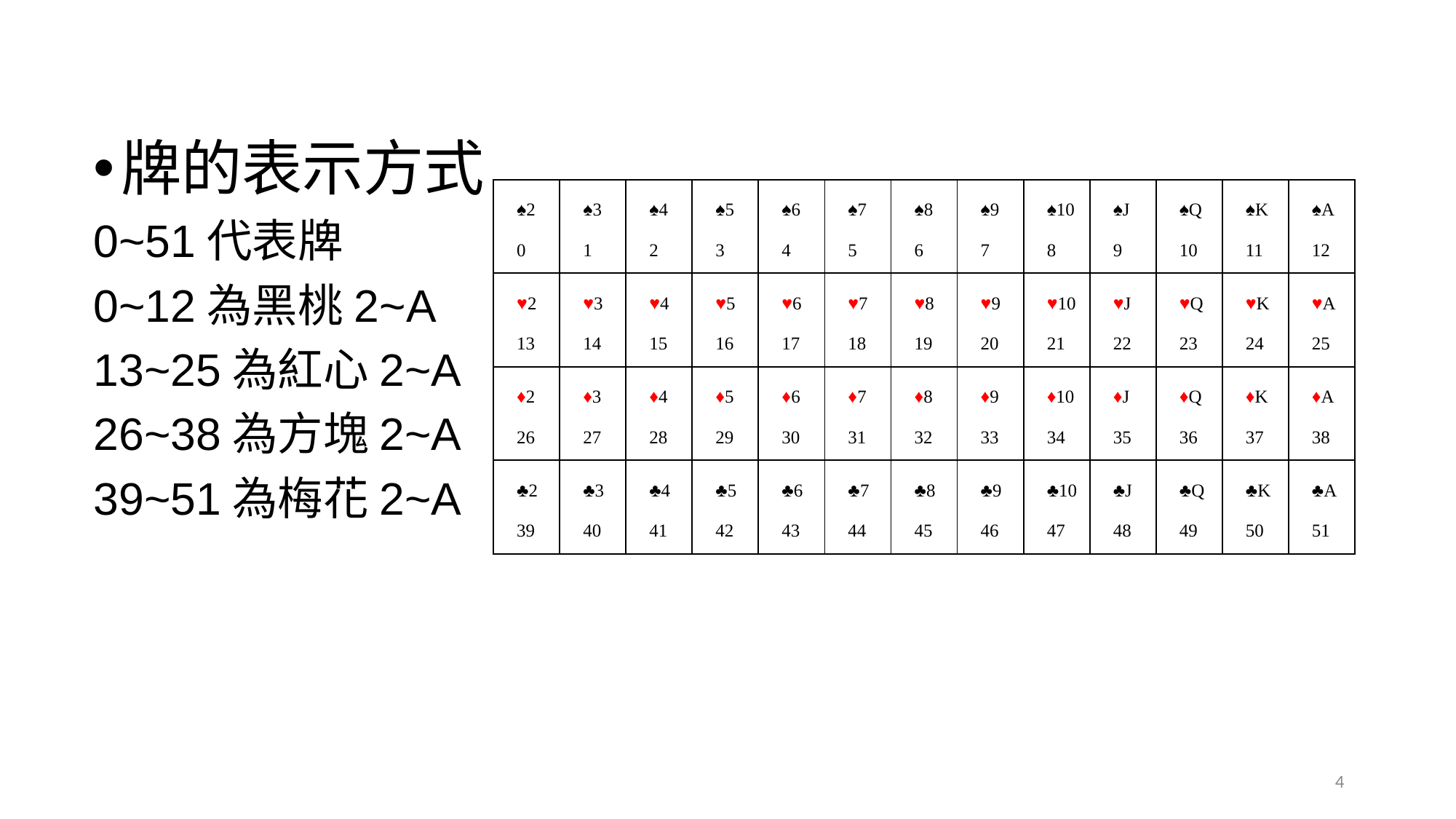

牌的表示方式
0~51代表牌
0~12為黑桃2~A
13~25為紅心2~A
26~38為方塊2~A
39~51為梅花2~A
| ♠2 0 | ♠3 1 | ♠4 2 | ♠5 3 | ♠6 4 | ♠7 5 | ♠8 6 | ♠9 7 | ♠10 8 | ♠J 9 | ♠Q 10 | ♠K 11 | ♠A 12 |
| --- | --- | --- | --- | --- | --- | --- | --- | --- | --- | --- | --- | --- |
| ♥2 13 | ♥3 14 | ♥4 15 | ♥5 16 | ♥6 17 | ♥7 18 | ♥8 19 | ♥9 20 | ♥10 21 | ♥J 22 | ♥Q 23 | ♥K 24 | ♥A 25 |
| ♦2 26 | ♦3 27 | ♦4 28 | ♦5 29 | ♦6 30 | ♦7 31 | ♦8 32 | ♦9 33 | ♦10 34 | ♦J 35 | ♦Q 36 | ♦K 37 | ♦A 38 |
| ♣2 39 | ♣3 40 | ♣4 41 | ♣5 42 | ♣6 43 | ♣7 44 | ♣8 45 | ♣9 46 | ♣10 47 | ♣J 48 | ♣Q 49 | ♣K 50 | ♣A 51 |

4